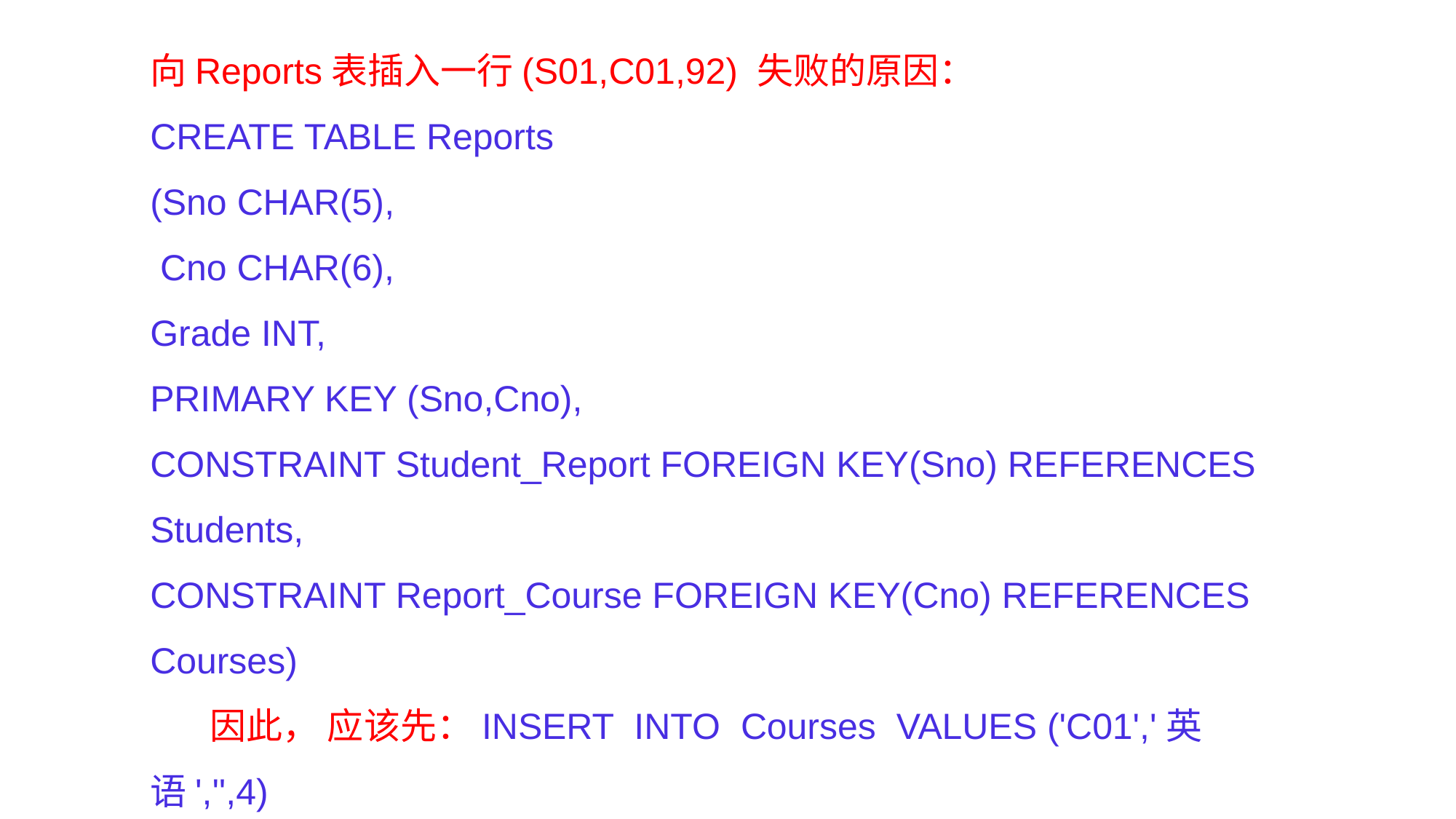

向Reports表插入一行(S01,C01,92) 失败的原因：
CREATE TABLE Reports
(Sno CHAR(5),
 Cno CHAR(6),
Grade INT,
PRIMARY KEY (Sno,Cno),
CONSTRAINT Student_Report FOREIGN KEY(Sno) REFERENCES Students,
CONSTRAINT Report_Course FOREIGN KEY(Cno) REFERENCES Courses)
因此， 应该先：INSERT  INTO  Courses  VALUES ('C01','英语','',4)